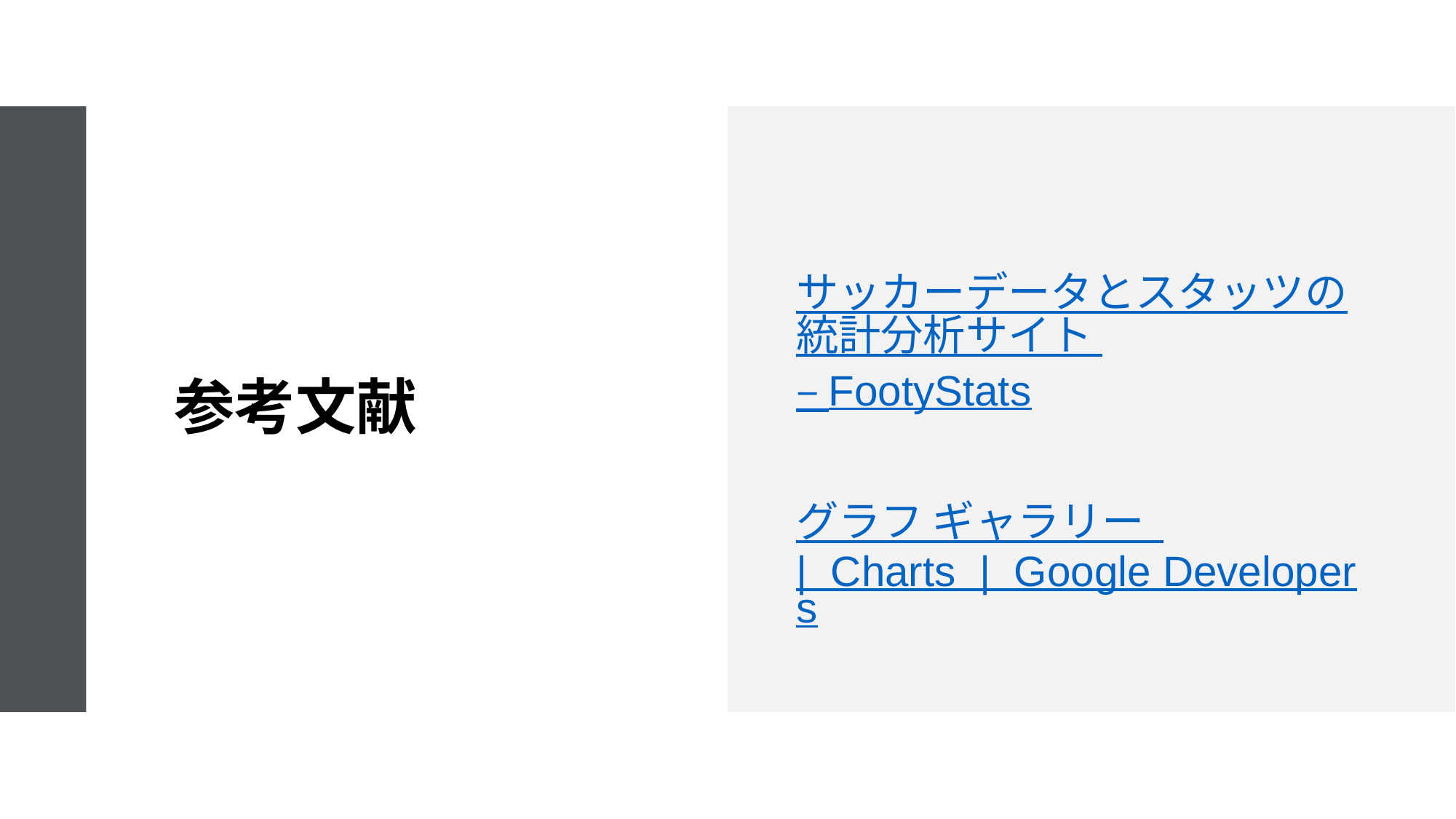

# 参考文献
サッカーデータとスタッツの統計分析サイト – FootyStats

グラフ ギャラリー  |  Charts  |  Google Developers